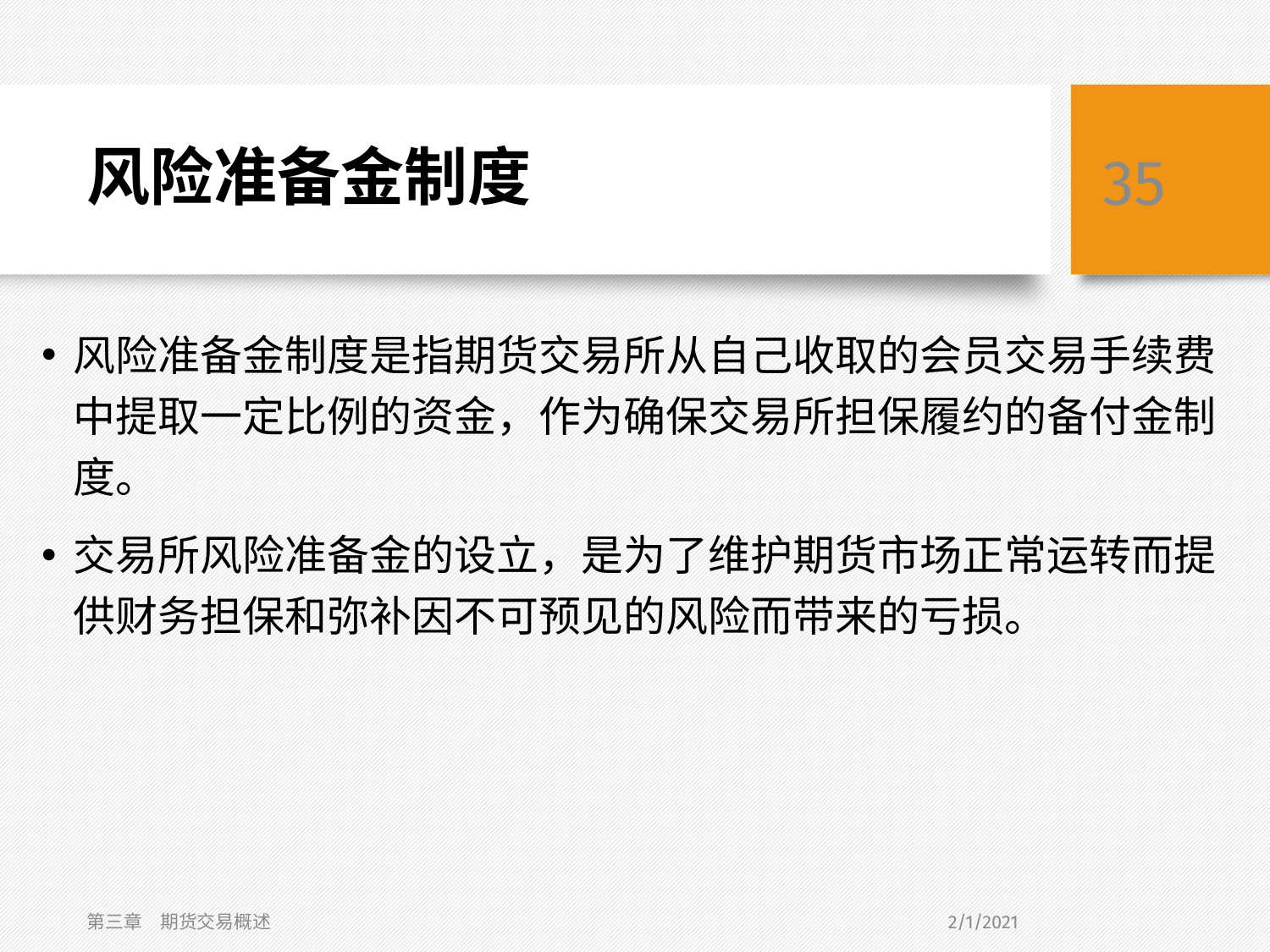

# 风险准备金制度
35
风险准备金制度是指期货交易所从自己收取的会员交易手续费中提取一定比例的资金，作为确保交易所担保履约的备付金制度。
交易所风险准备金的设立，是为了维护期货市场正常运转而提供财务担保和弥补因不可预见的风险而带来的亏损。
2/1/2021
第三章　期货交易概述